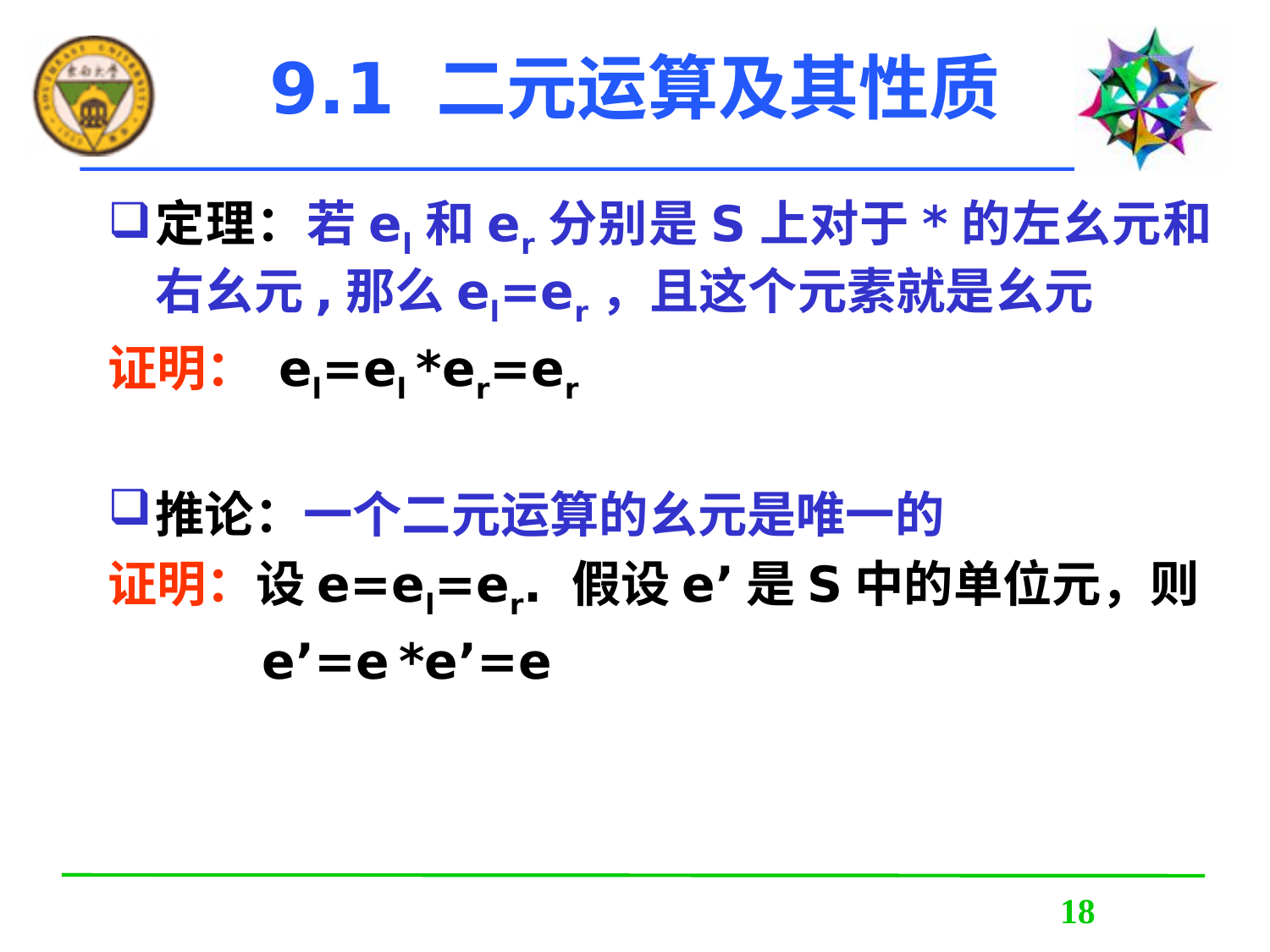

# 9.1 二元运算及其性质
定理：若el和er分别是S上对于*的左幺元和右幺元,那么el=er，且这个元素就是幺元
证明： el=el *er=er

推论：一个二元运算的幺元是唯一的
证明：设e=el=er. 假设e’是S中的单位元，则
         e’=e *e’=e